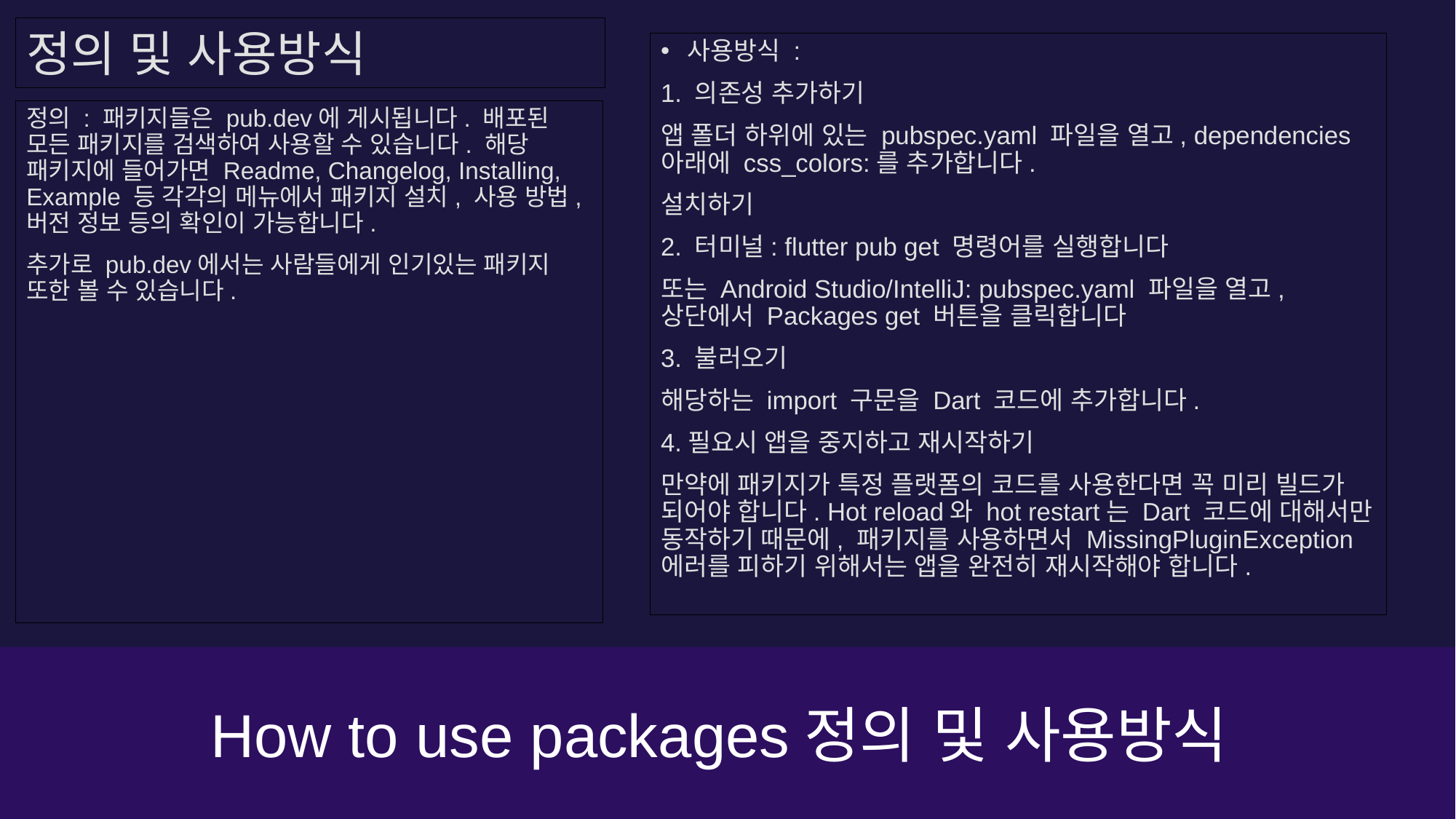

# 정의 및 사용방식
사용방식 :
1. 의존성 추가하기
앱 폴더 하위에 있는 pubspec.yaml 파일을 열고, dependencies 아래에 css_colors:를 추가합니다.
설치하기
2. 터미널: flutter pub get 명령어를 실행합니다
또는 Android Studio/IntelliJ: pubspec.yaml 파일을 열고, 상단에서 Packages get 버튼을 클릭합니다
3. 불러오기
해당하는 import 구문을 Dart 코드에 추가합니다.
4.필요시 앱을 중지하고 재시작하기
만약에 패키지가 특정 플랫폼의 코드를 사용한다면 꼭 미리 빌드가 되어야 합니다. Hot reload와 hot restart는 Dart 코드에 대해서만 동작하기 때문에, 패키지를 사용하면서 MissingPluginException 에러를 피하기 위해서는 앱을 완전히 재시작해야 합니다.
정의 : 패키지들은 pub.dev에 게시됩니다. 배포된 모든 패키지를 검색하여 사용할 수 있습니다. 해당 패키지에 들어가면 Readme, Changelog, Installing, Example 등 각각의 메뉴에서 패키지 설치, 사용 방법, 버전 정보 등의 확인이 가능합니다.
추가로 pub.dev에서는 사람들에게 인기있는 패키지 또한 볼 수 있습니다.

How to use packages정의 및 사용방식